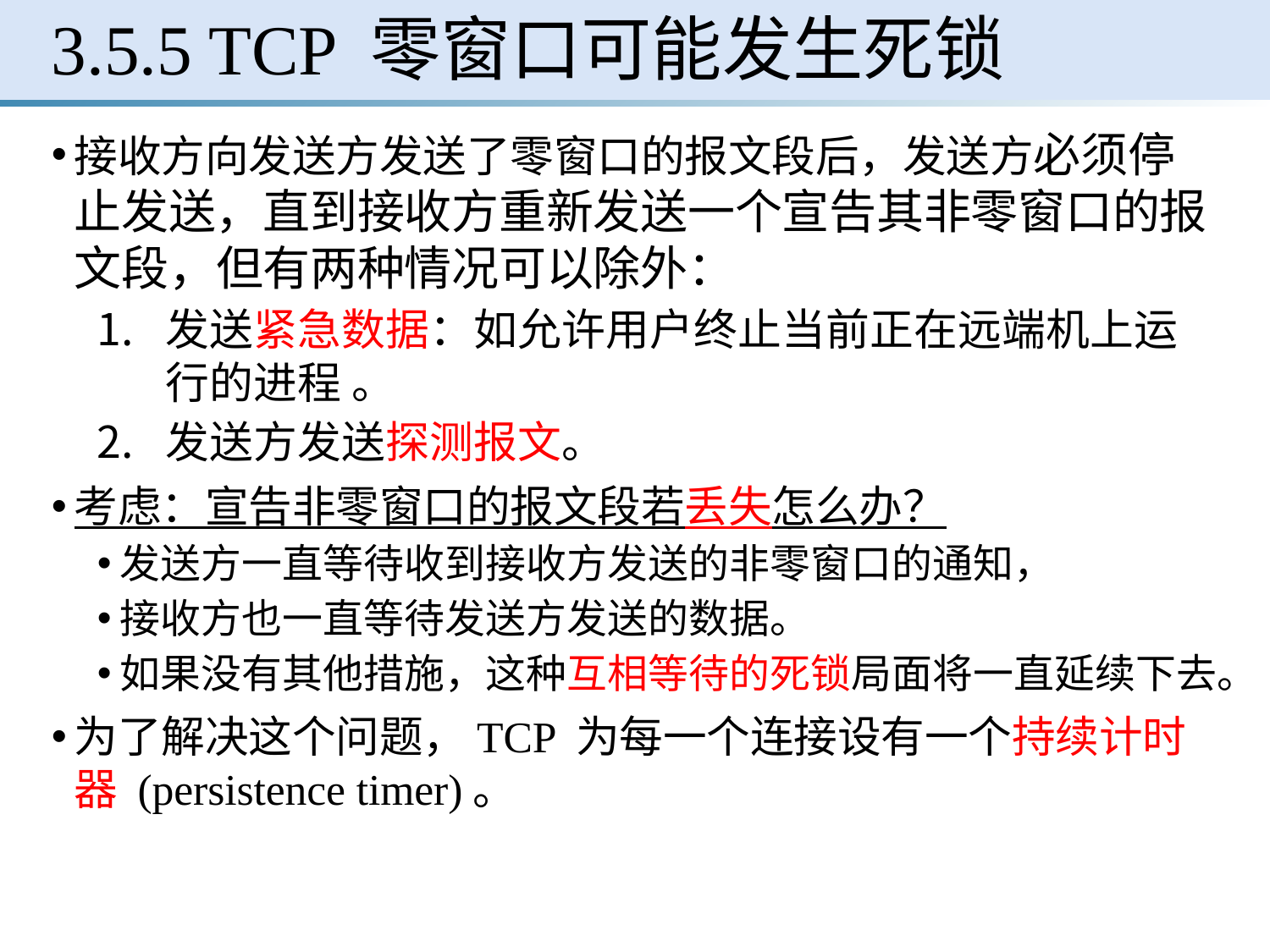

# 3.5.5 TCP 零窗口可能发生死锁
接收方向发送方发送了零窗口的报文段后，发送方必须停止发送，直到接收方重新发送一个宣告其非零窗口的报文段，但有两种情况可以除外：
发送紧急数据：如允许用户终止当前正在远端机上运行的进程 。
发送方发送探测报文。
考虑：宣告非零窗口的报文段若丢失怎么办？
发送方一直等待收到接收方发送的非零窗口的通知，
接收方也一直等待发送方发送的数据。
如果没有其他措施，这种互相等待的死锁局面将一直延续下去。
为了解决这个问题，TCP 为每一个连接设有一个持续计时器 (persistence timer)。